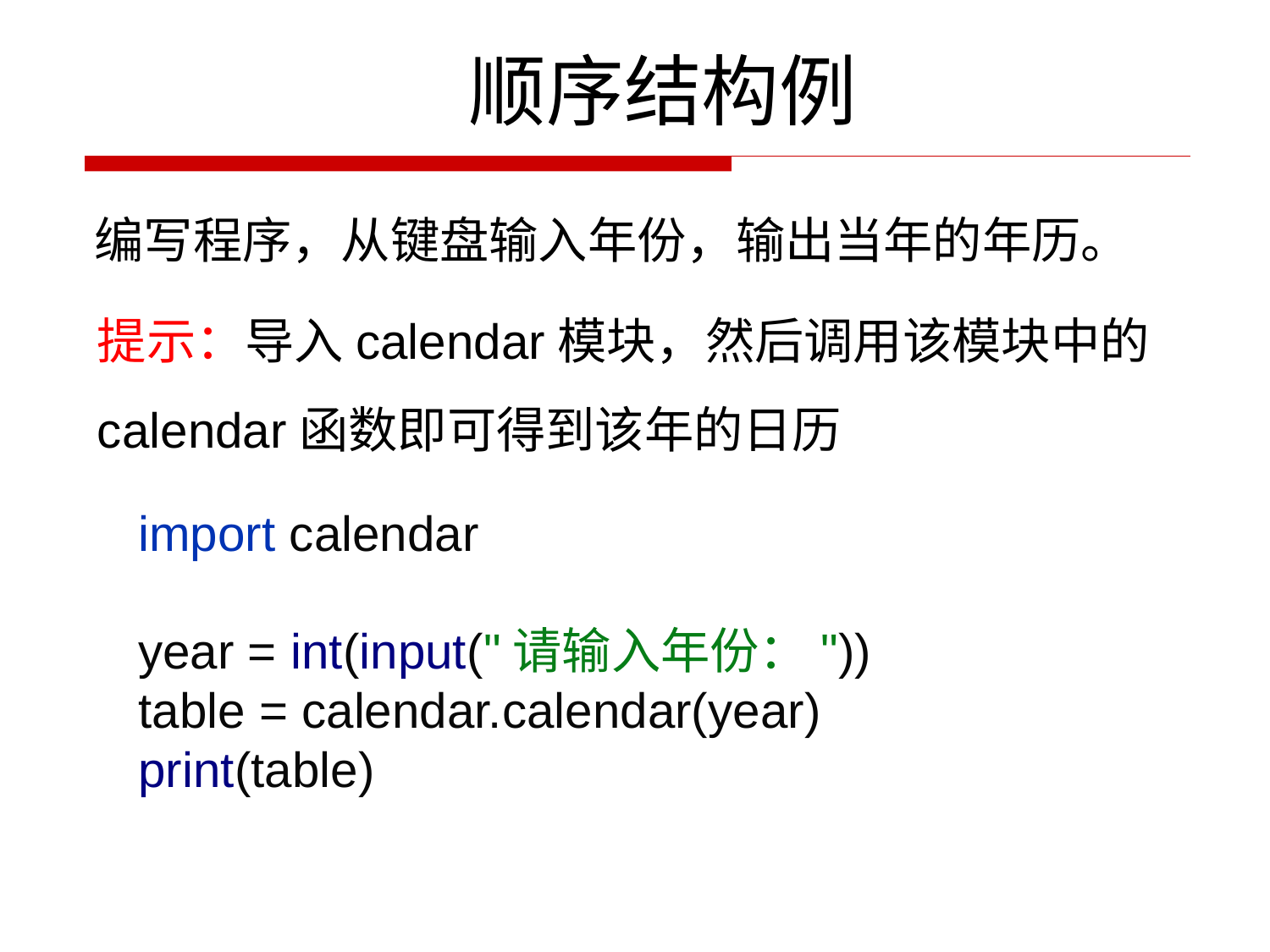

顺序结构例
编写程序，从键盘输入年份，输出当年的年历。
提示：导入calendar模块，然后调用该模块中的 calendar函数即可得到该年的日历
import calendar
year = int(input("请输入年份："))
table = calendar.calendar(year)
print(table)